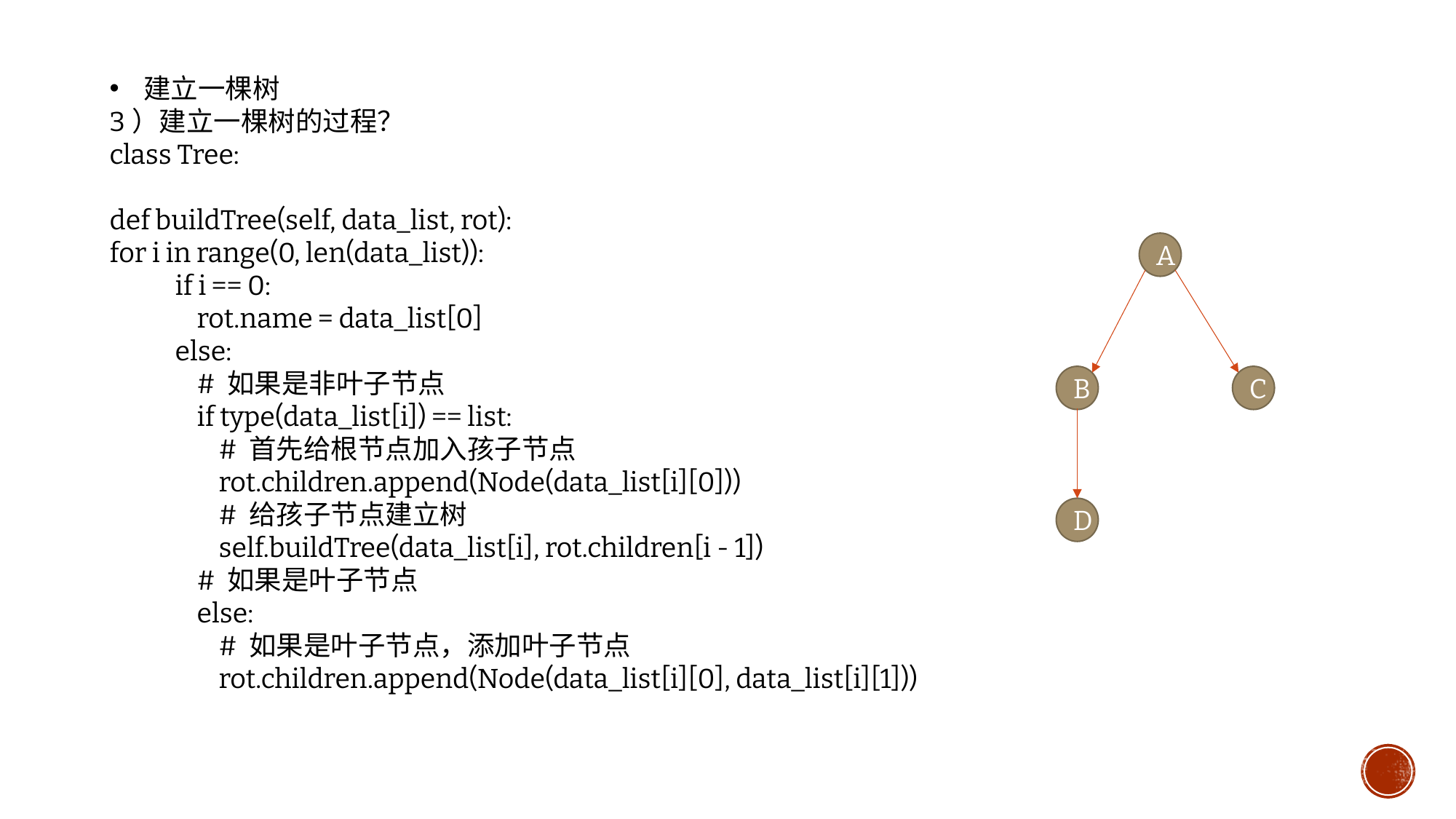

建立一棵树
3）建立一棵树的过程？
class Tree:

def buildTree(self, data_list, rot):
for i in range(0, len(data_list)):
            if i == 0:
                rot.name = data_list[0]
            else:
                # 如果是非叶子节点
                if type(data_list[i]) == list:
                    # 首先给根节点加入孩子节点
                    rot.children.append(Node(data_list[i][0]))
                    # 给孩子节点建立树
                    self.buildTree(data_list[i], rot.children[i - 1])
                # 如果是叶子节点
                else:
                    # 如果是叶子节点，添加叶子节点
                    rot.children.append(Node(data_list[i][0], data_list[i][1]))

A
B
C
D